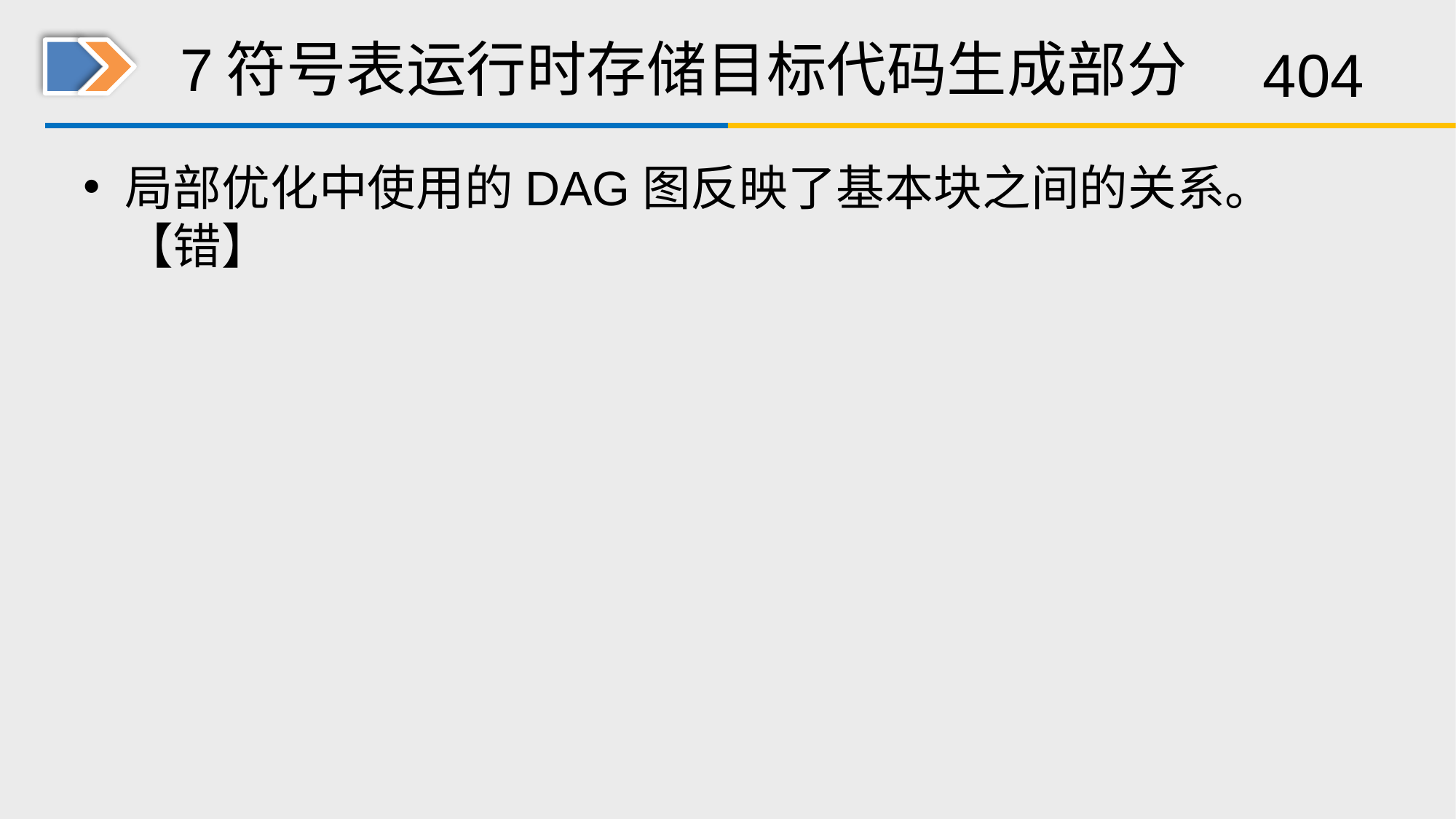

# 7符号表运行时存储目标代码生成部分
404
局部优化中使用的DAG图反映了基本块之间的关系。【错】